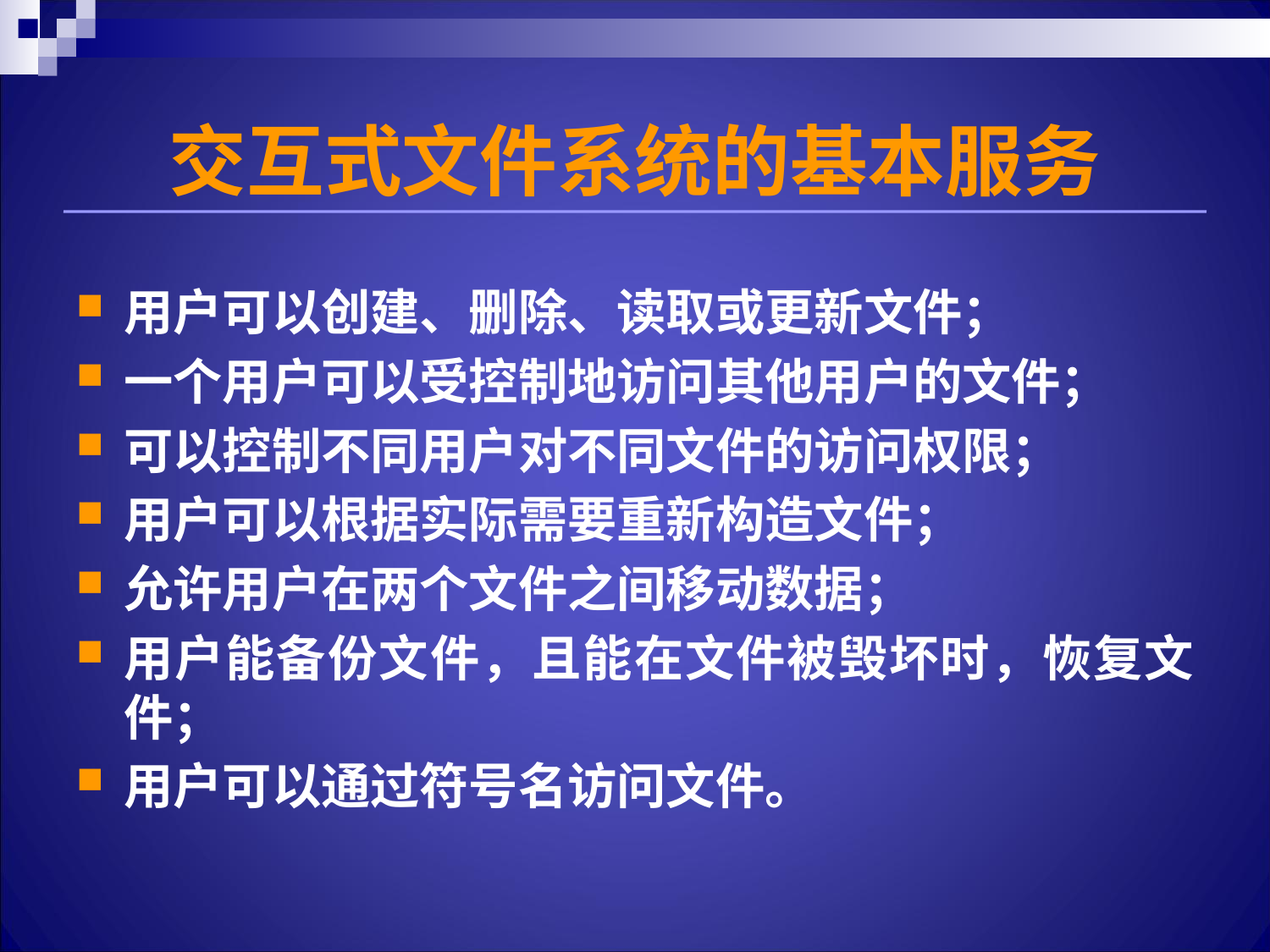

# 交互式文件系统的基本服务
用户可以创建、删除、读取或更新文件；
一个用户可以受控制地访问其他用户的文件；
可以控制不同用户对不同文件的访问权限；
用户可以根据实际需要重新构造文件；
允许用户在两个文件之间移动数据；
用户能备份文件，且能在文件被毁坏时，恢复文件；
用户可以通过符号名访问文件。